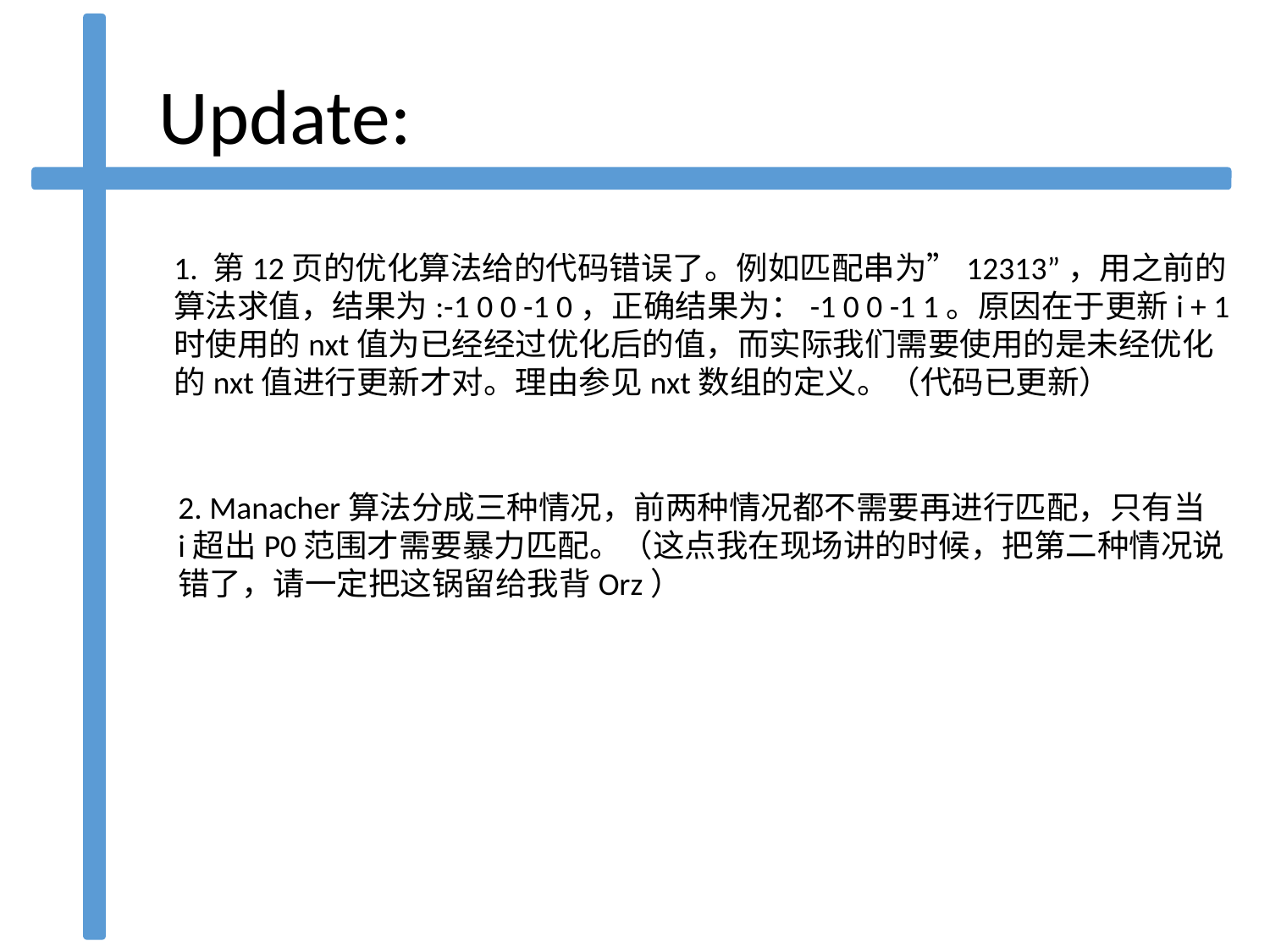

# Update:
1. 第12页的优化算法给的代码错误了。例如匹配串为”12313”，用之前的
算法求值，结果为:-1 0 0 -1 0，正确结果为：-1 0 0 -1 1。原因在于更新i + 1
时使用的nxt值为已经经过优化后的值，而实际我们需要使用的是未经优化
的nxt值进行更新才对。理由参见nxt数组的定义。（代码已更新）
2. Manacher算法分成三种情况，前两种情况都不需要再进行匹配，只有当
i超出P0范围才需要暴力匹配。（这点我在现场讲的时候，把第二种情况说
错了，请一定把这锅留给我背Orz）